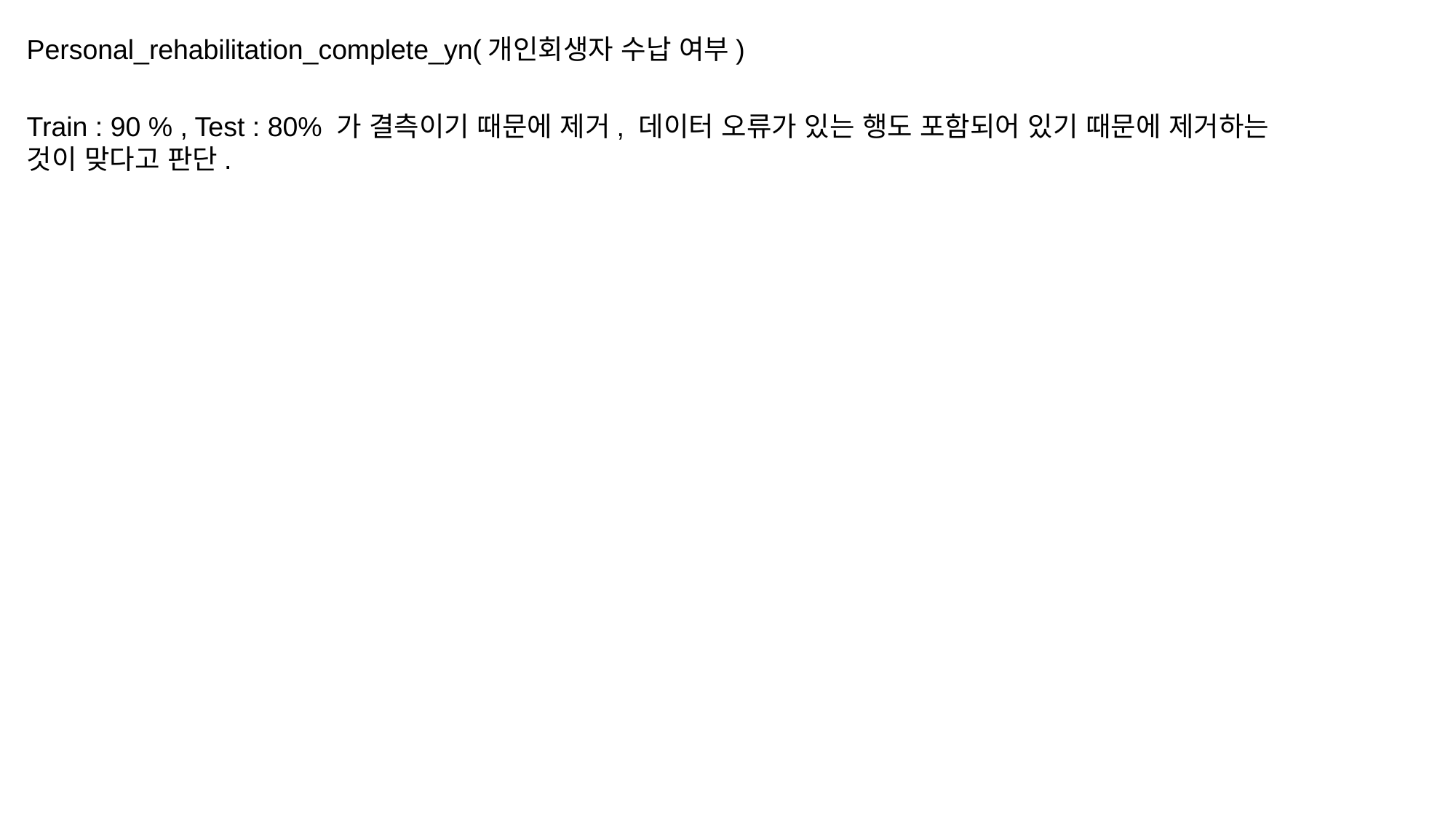

Personal_rehabilitation_complete_yn(개인회생자 수납 여부)

Train : 90 % , Test : 80% 가 결측이기 때문에 제거, 데이터 오류가 있는 행도 포함되어 있기 때문에 제거하는 것이 맞다고 판단.